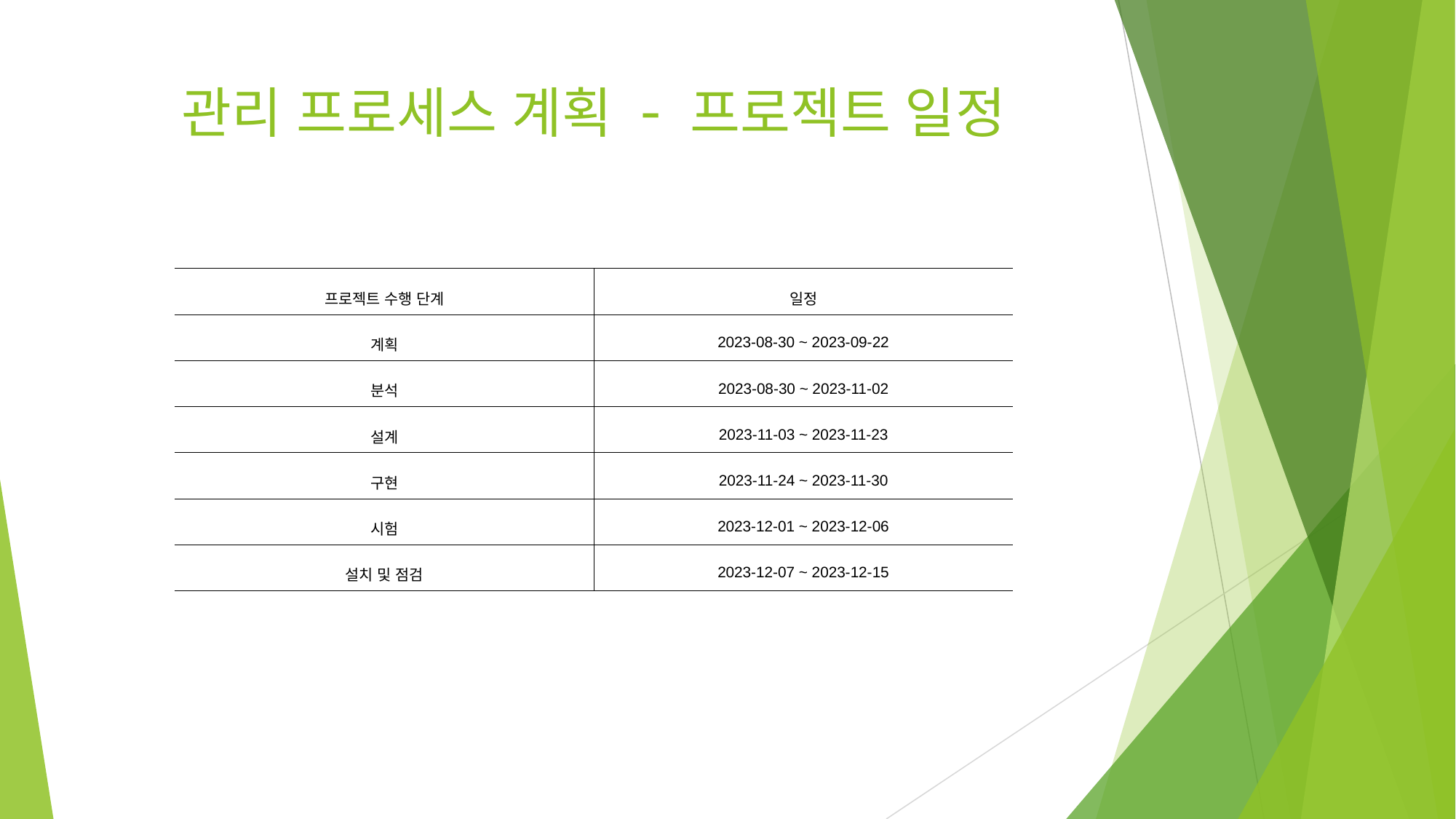

# 관리 프로세스 계획 - 프로젝트 일정
| 프로젝트 수행 단계 | 일정 |
| --- | --- |
| 계획 | 2023-08-30 ~ 2023-09-22 |
| 분석 | 2023-08-30 ~ 2023-11-02 |
| 설계 | 2023-11-03 ~ 2023-11-23 |
| 구현 | 2023-11-24 ~ 2023-11-30 |
| 시험 | 2023-12-01 ~ 2023-12-06 |
| 설치 및 점검 | 2023-12-07 ~ 2023-12-15 |